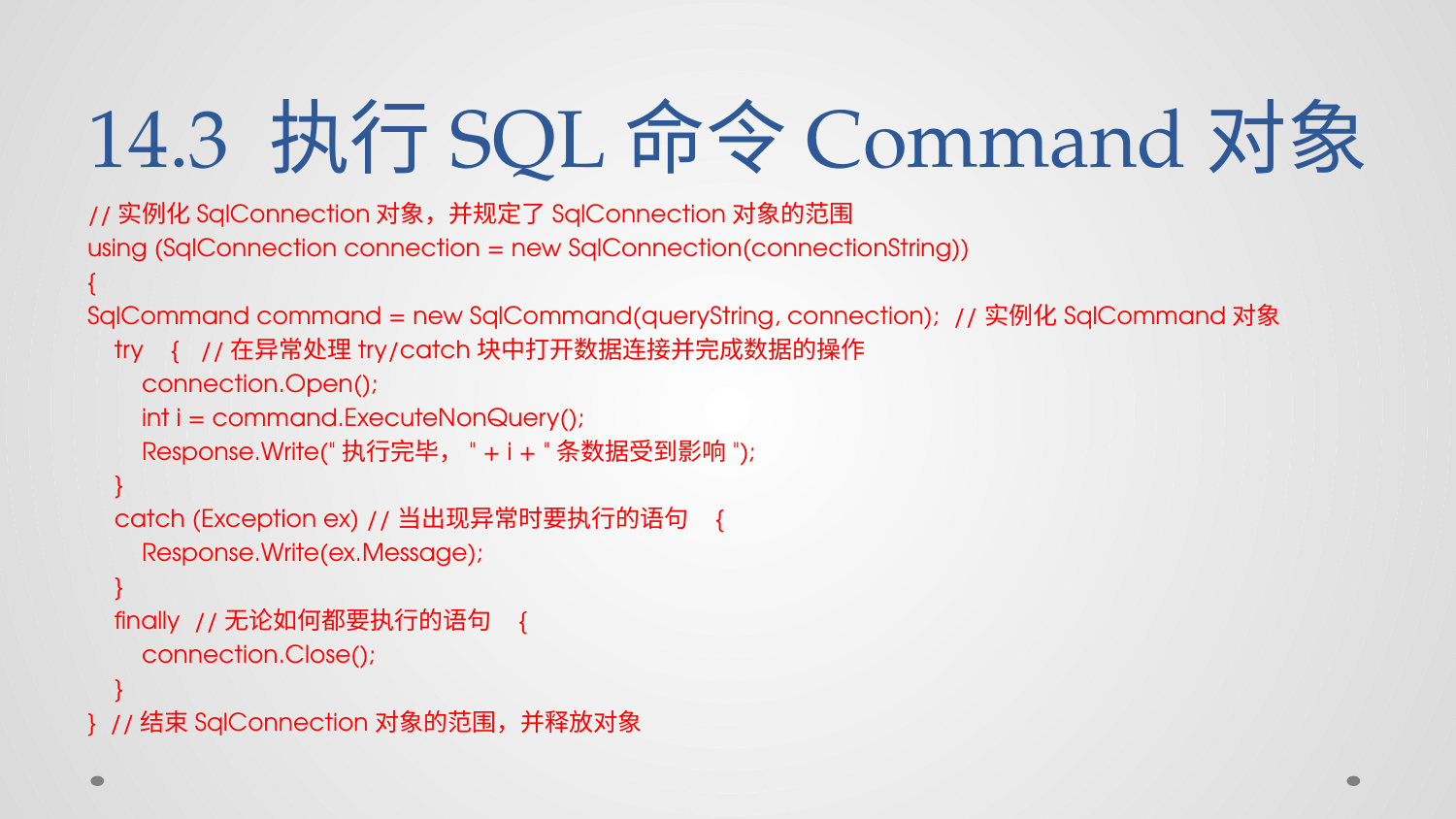

# 14.3 执行SQL命令Command对象
//实例化SqlConnection对象，并规定了SqlConnection对象的范围
using (SqlConnection connection = new SqlConnection(connectionString))
{
SqlCommand command = new SqlCommand(queryString, connection);  //实例化SqlCommand对象
    try    {   //在异常处理try/catch块中打开数据连接并完成数据的操作
        connection.Open();
        int i = command.ExecuteNonQuery();
        Response.Write("执行完毕，" + i + "条数据受到影响");
    }
    catch (Exception ex) //当出现异常时要执行的语句    {
        Response.Write(ex.Message);
    }
    finally  //无论如何都要执行的语句    {
        connection.Close();
    }
}  //结束SqlConnection对象的范围，并释放对象